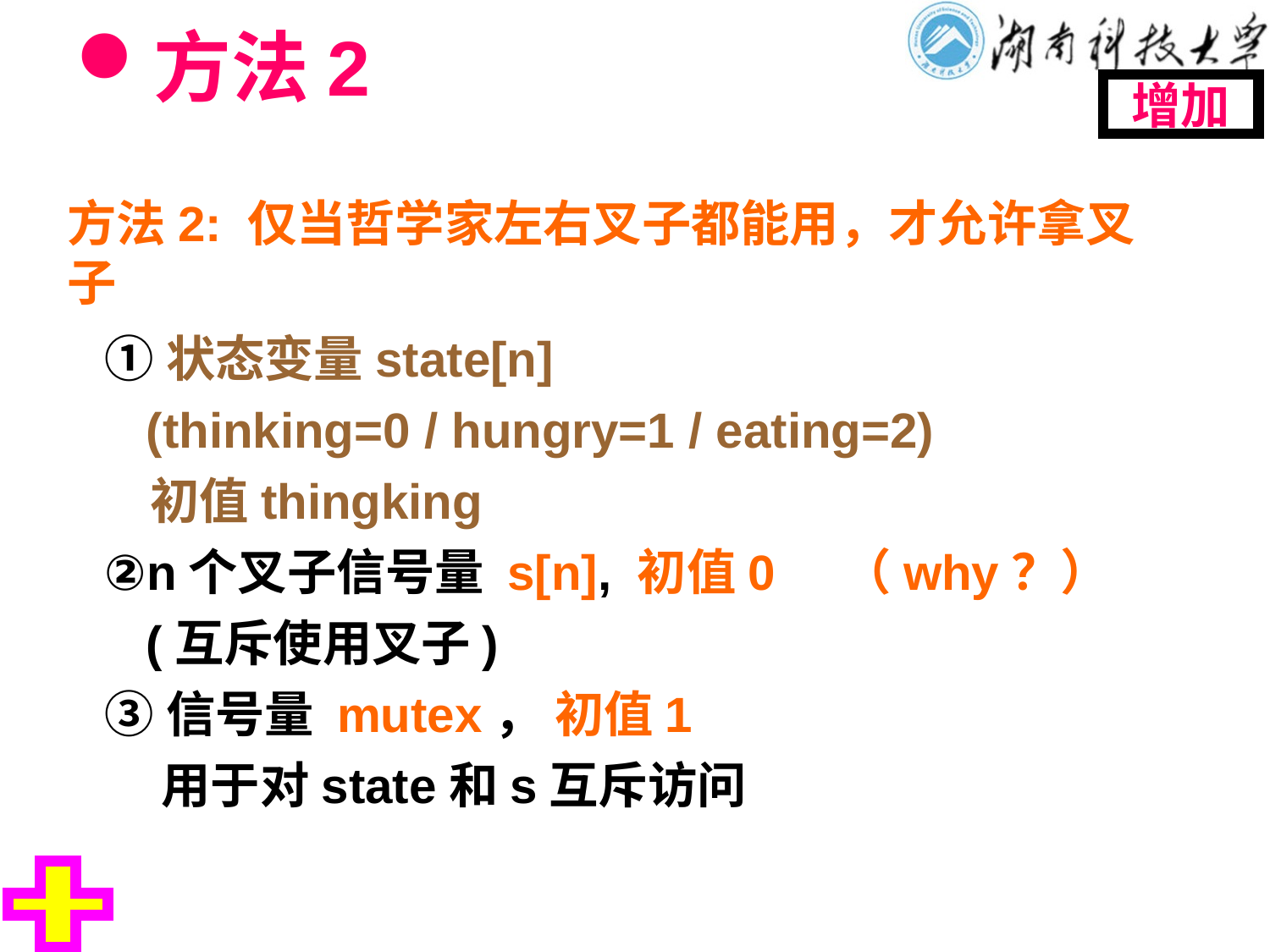

# 方法2
增加
方法2: 仅当哲学家左右叉子都能用，才允许拿叉子
①状态变量state[n]
   (thinking=0 / hungry=1 / eating=2)
   初值thingking
②n个叉子信号量 s[n], 初值0    （why？）
   (互斥使用叉子)
③信号量 mutex， 初值1
    用于对state和s互斥访问